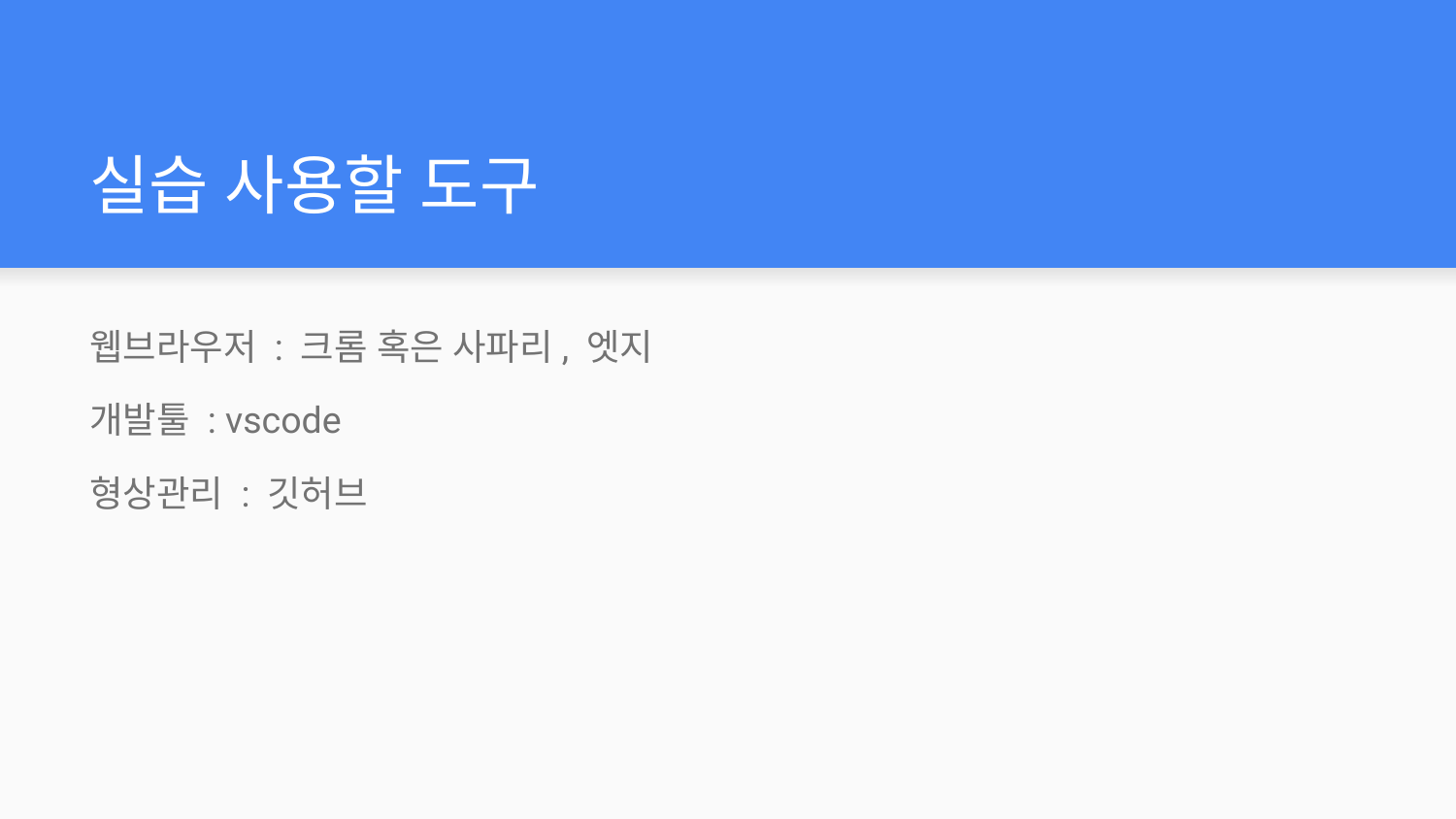

# 실습 사용할 도구
웹브라우저 : 크롬 혹은 사파리, 엣지
개발툴 : vscode
형상관리 : 깃허브